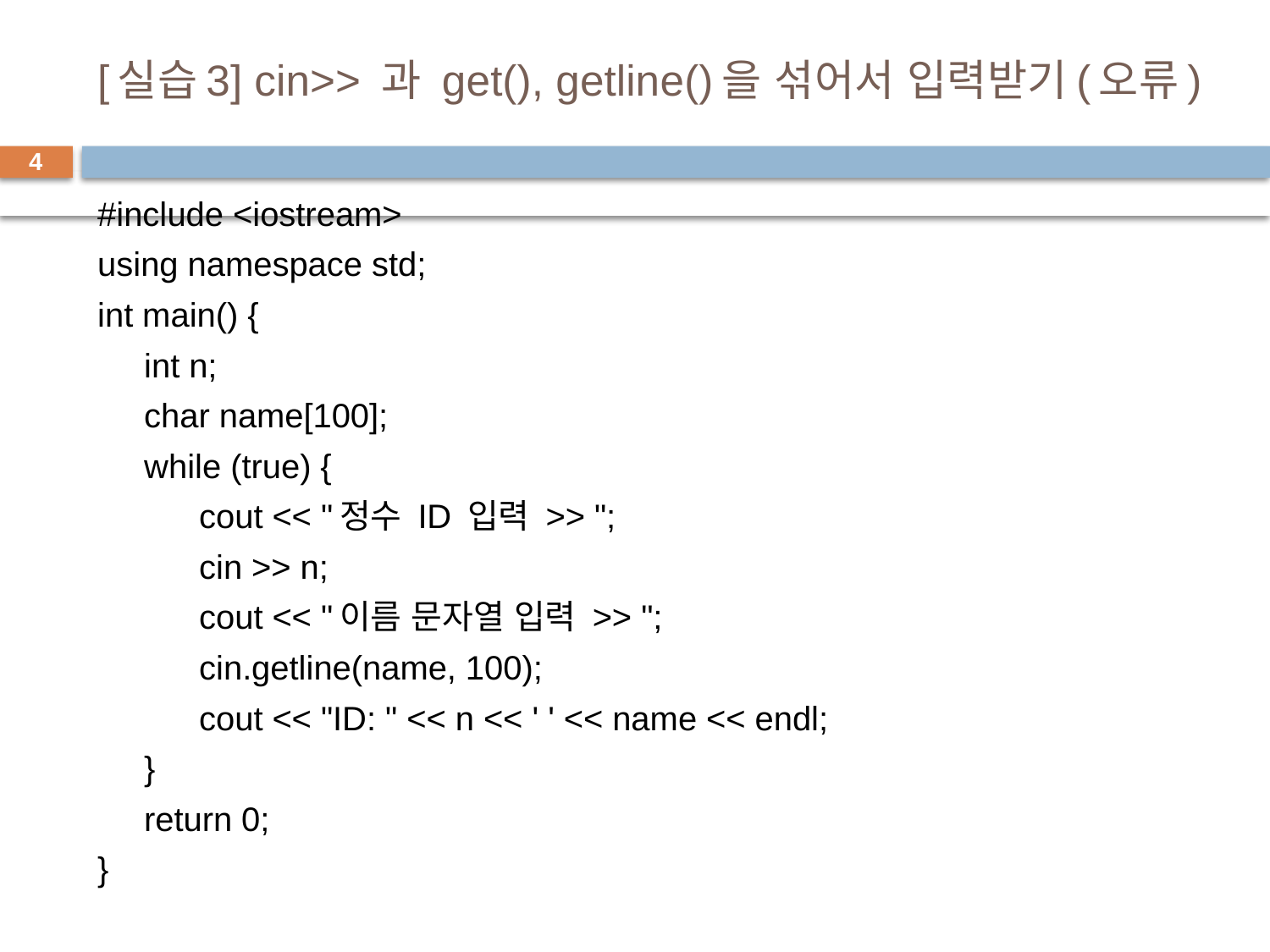

# [실습3] cin>> 과 get(), getline()을 섞어서 입력받기(오류)
4
#include <iostream>
using namespace std;
int main() {
     int n;
     char name[100];
     while (true) {
	cout << "정수 ID 입력 >> ";
	cin >> n;
	cout << "이름 문자열 입력 >> ";
	cin.getline(name, 100);
	cout << "ID: " << n << ' ' << name << endl;
     }
     return 0;
}